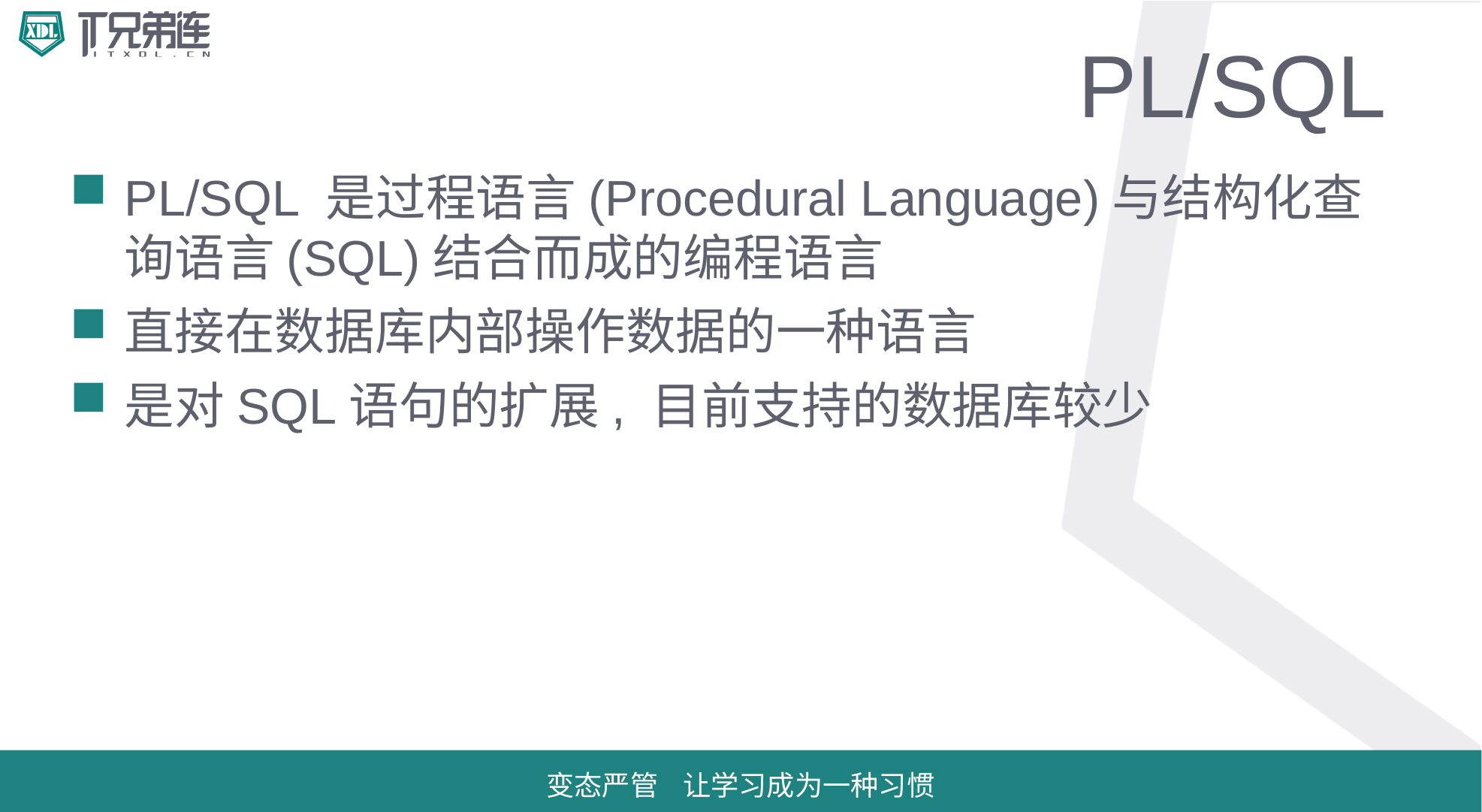

# PL/SQL
PL/SQL 是过程语言(Procedural Language)与结构化查询语言(SQL)结合而成的编程语言
直接在数据库内部操作数据的一种语言
是对SQL语句的扩展, 目前支持的数据库较少